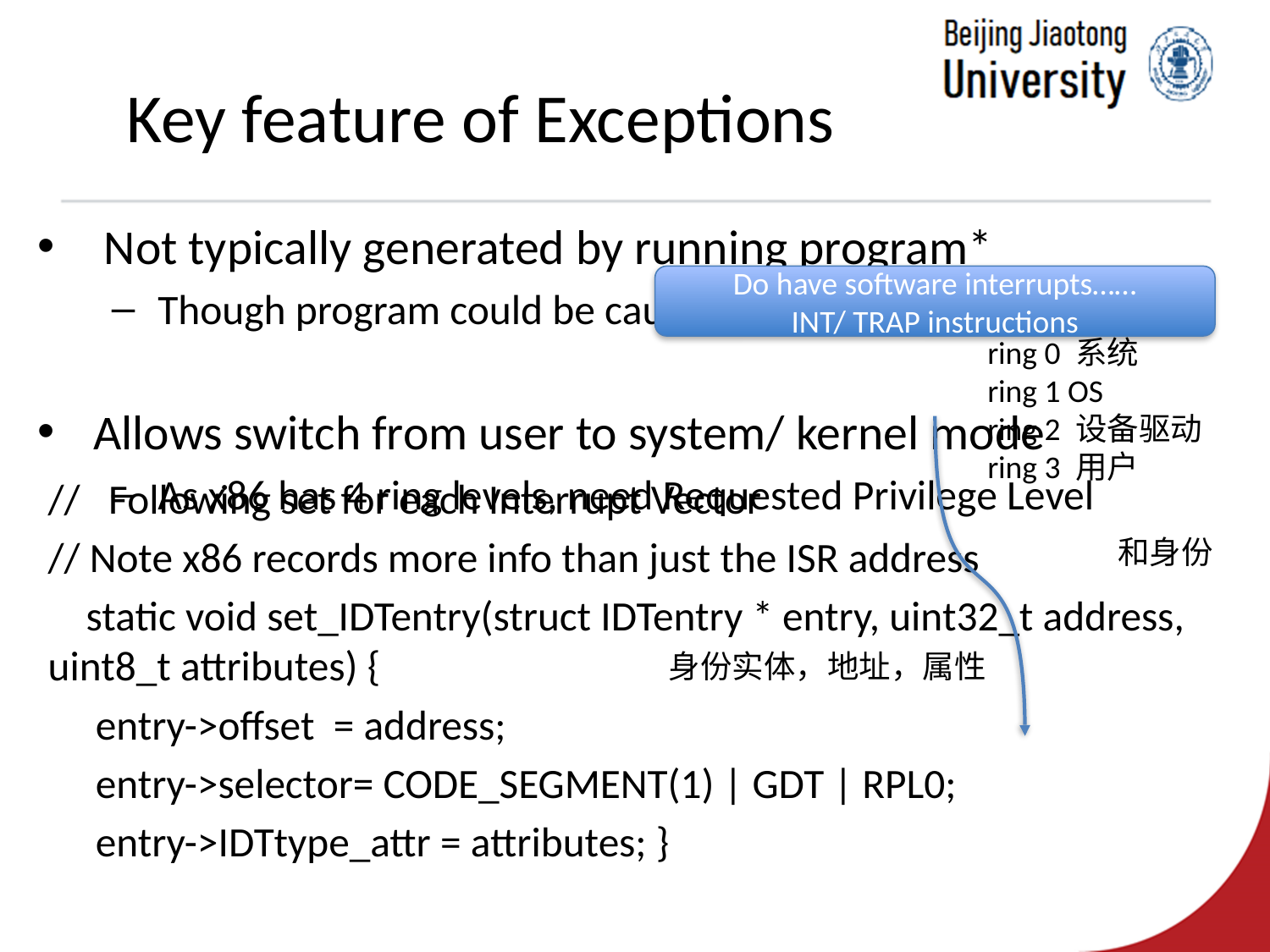

# Key feature of Exceptions
 Not typically generated by running program*
Though program could be cause

Allows switch from user to system/ kernel mode
As x86 has 4 ring levels, need Requested Privilege Level
Do have software interrupts……
INT/ TRAP instructions
ring 0 系统
ring 1 OS
ring 2 设备驱动
ring 3 用户
//   Following set for each Interrupt Vector
// Note x86 records more info than just the ISR address
    static void set_IDTentry(struct IDTentry * entry, uint32_t address, uint8_t attributes) {
     entry->offset  = address;
     entry->selector= CODE_SEGMENT(1) | GDT | RPL0;
     entry->IDTtype_attr = attributes; }
和身份
身份实体，地址，属性